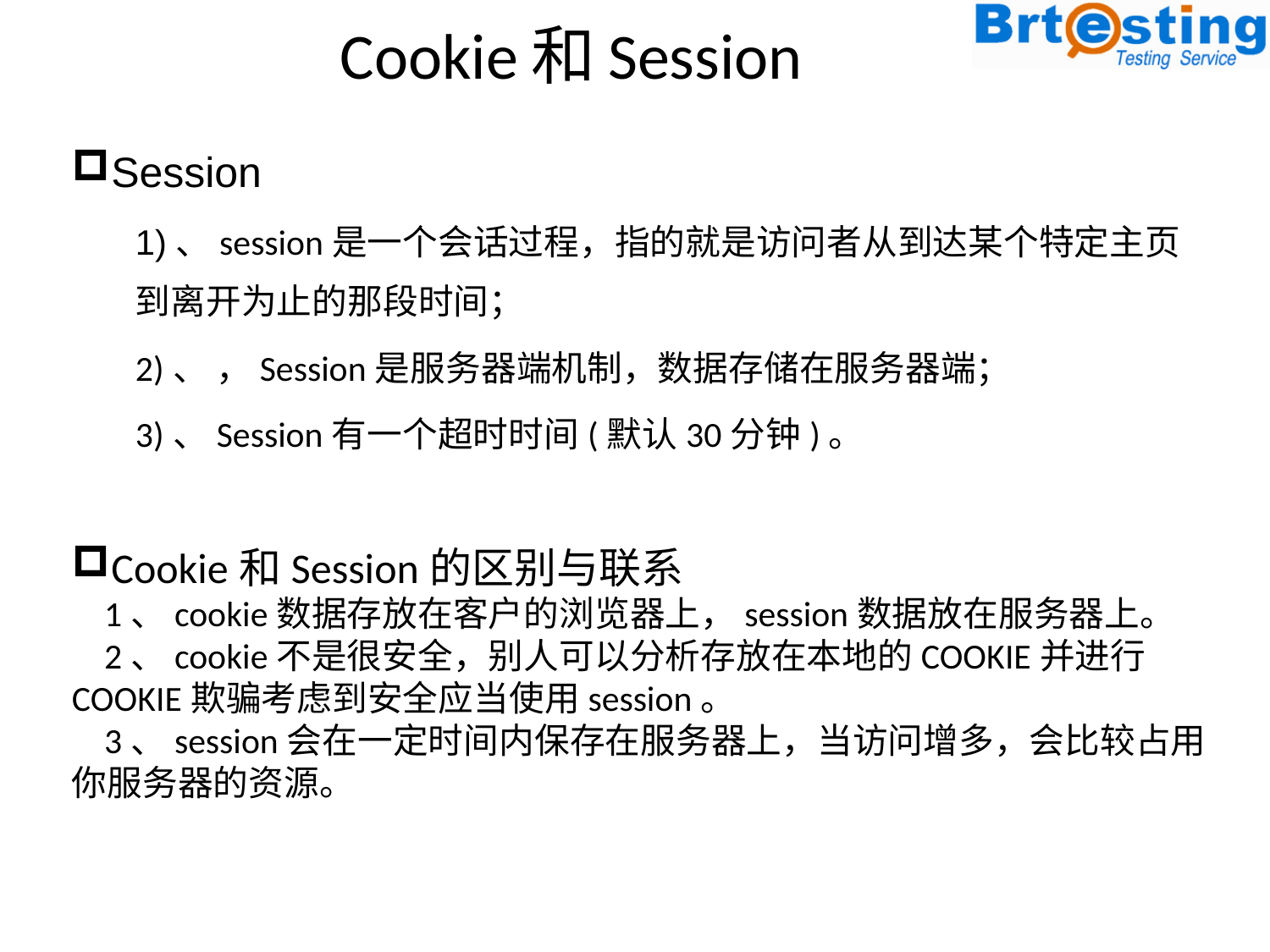

# Cookie和Session
Session
1)、session是一个会话过程，指的就是访问者从到达某个特定主页到离开为止的那段时间；
2)、 ，Session是服务器端机制，数据存储在服务器端；
3)、Session有一个超时时间(默认30分钟)。

Cookie和Session的区别与联系
    1、cookie数据存放在客户的浏览器上，session数据放在服务器上。
    2、cookie不是很安全，别人可以分析存放在本地的COOKIE并进行COOKIE欺骗考虑到安全应当使用session。
    3、session会在一定时间内保存在服务器上，当访问增多，会比较占用你服务器的资源。